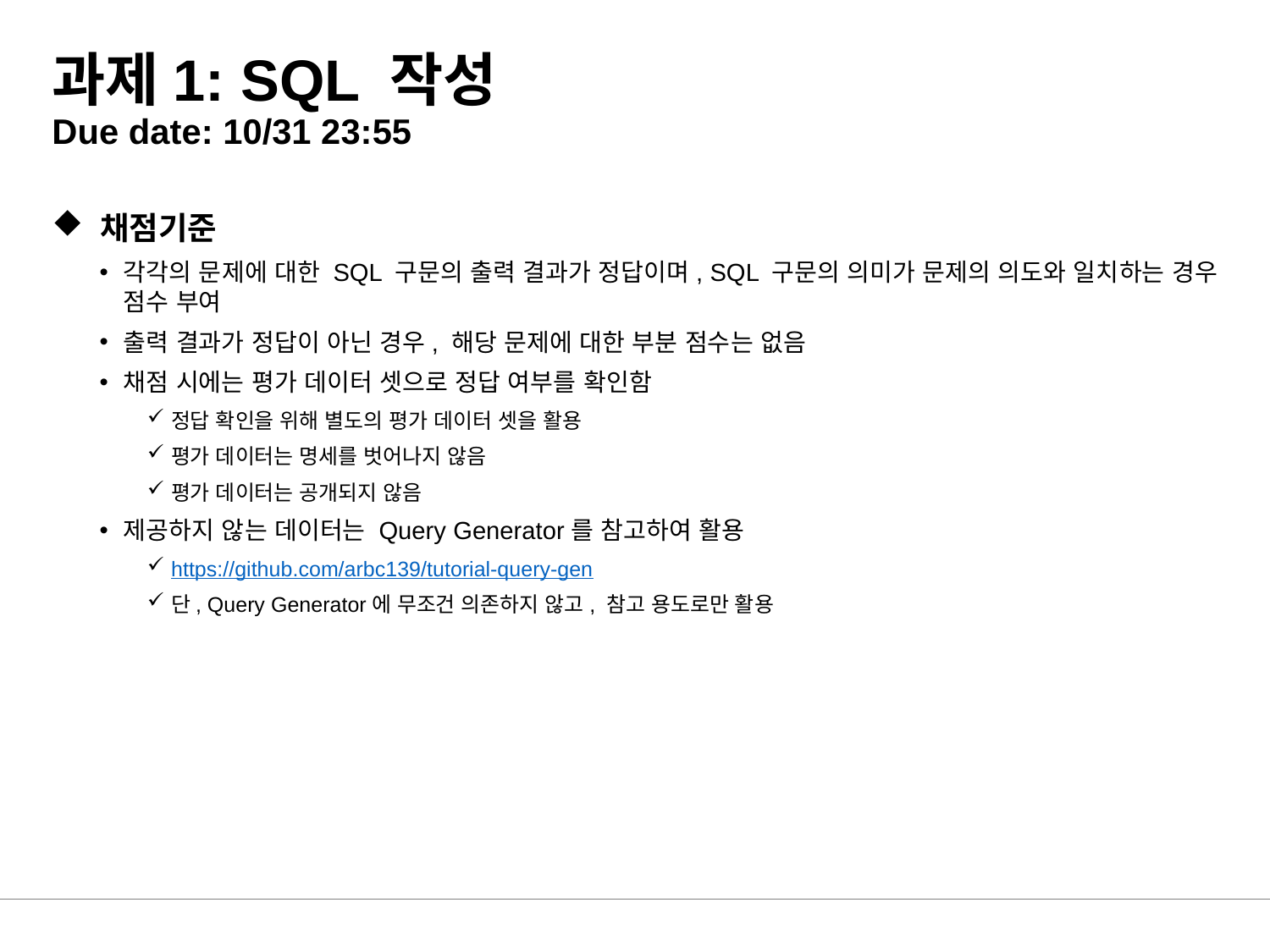

# 과제1: SQL 작성 Due date: 10/31 23:55
 채점기준
각각의 문제에 대한 SQL 구문의 출력 결과가 정답이며, SQL 구문의 의미가 문제의 의도와 일치하는 경우 점수 부여
출력 결과가 정답이 아닌 경우, 해당 문제에 대한 부분 점수는 없음
채점 시에는 평가 데이터 셋으로 정답 여부를 확인함
정답 확인을 위해 별도의 평가 데이터 셋을 활용
평가 데이터는 명세를 벗어나지 않음
평가 데이터는 공개되지 않음
제공하지 않는 데이터는 Query Generator를 참고하여 활용
https://github.com/arbc139/tutorial-query-gen
단, Query Generator에 무조건 의존하지 않고, 참고 용도로만 활용